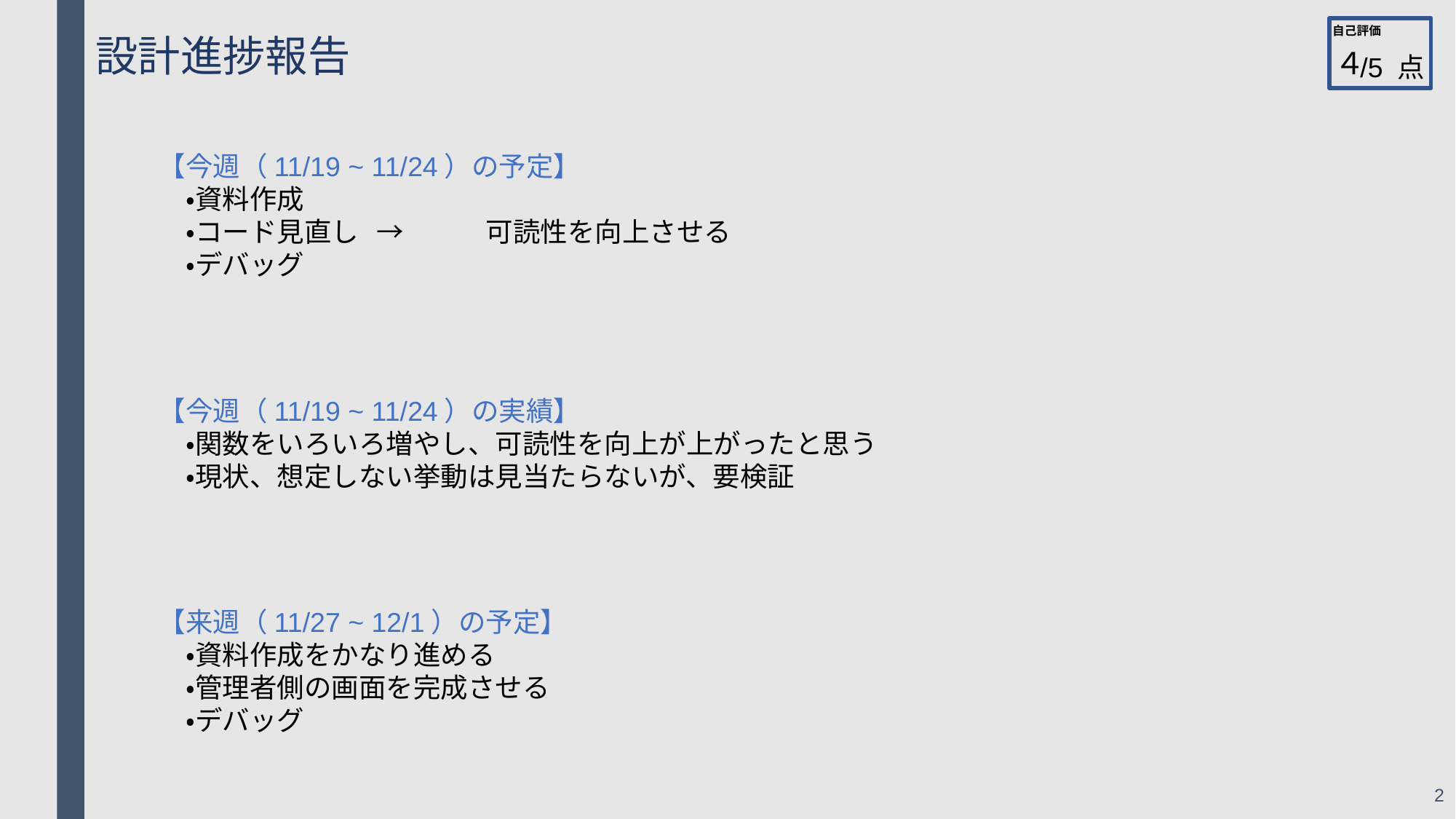

自己評価

設計進捗報告
４
/5 点
【今週（11/19 ~ 11/24）の予定】
　・資料作成
　・コード見直し 	→	可読性を向上させる
　・デバッグ
【今週（11/19 ~ 11/24）の実績】
　・関数をいろいろ増やし、可読性を向上が上がったと思う
　・現状、想定しない挙動は見当たらないが、要検証
【来週（11/27 ~ 12/1）の予定】
　・資料作成をかなり進める
　・管理者側の画面を完成させる
　・デバッグ
2